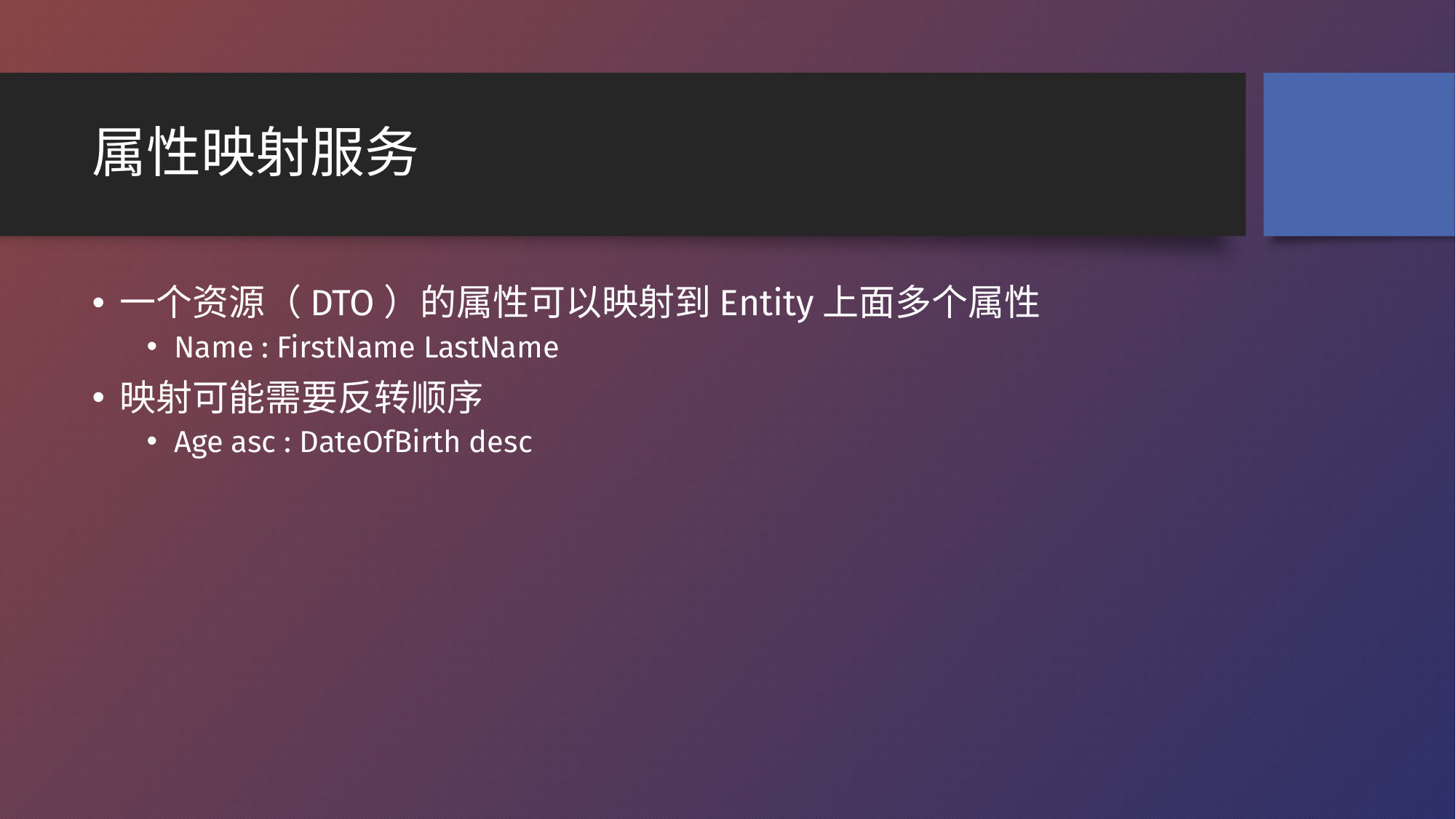

# 属性映射服务
一个资源（DTO）的属性可以映射到Entity上面多个属性
Name : FirstName LastName
映射可能需要反转顺序
Age asc : DateOfBirth desc